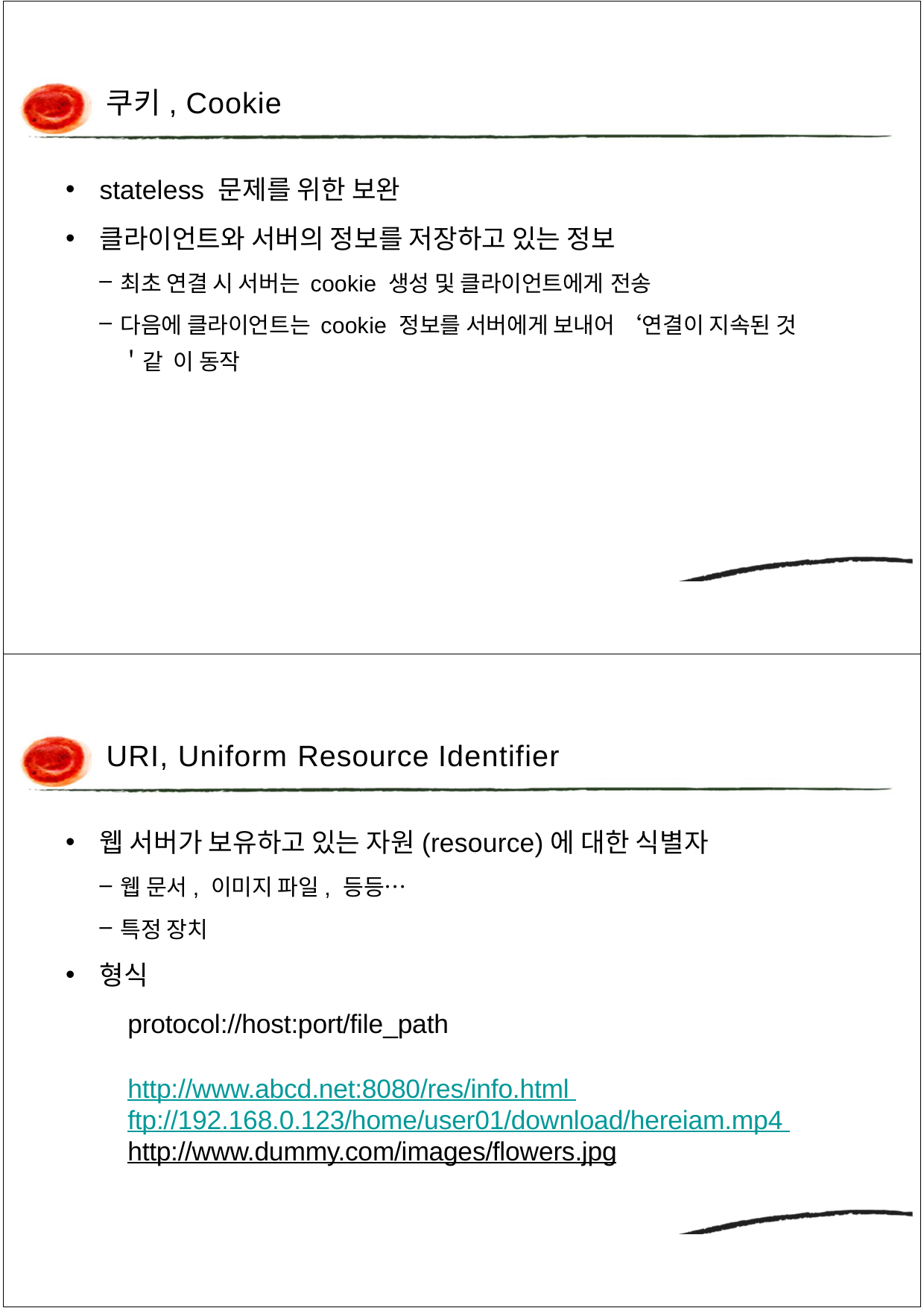

쿠키, Cookie

stateless 문제를 위한 보완
클라이언트와 서버의 정보를 저장하고 있는 정보
최초 연결 시 서버는 cookie 생성 및 클라이언트에게 전송
다음에 클라이언트는 cookie 정보를 서버에게 보내어 ‘연결이 지속된 것＇같  이 동작

URI, Uniform Resource Identifier

웹 서버가 보유하고 있는 자원(resource)에 대한 식별자
웹 문서, 이미지 파일, 등등…
특정 장치
형식
protocol://host:port/file_path

http://www.abcd.net:8080/res/info.html  ftp://192.168.0.123/home/user01/download/hereiam.mp4  http://www.dummy.com/images/flowers.jpg